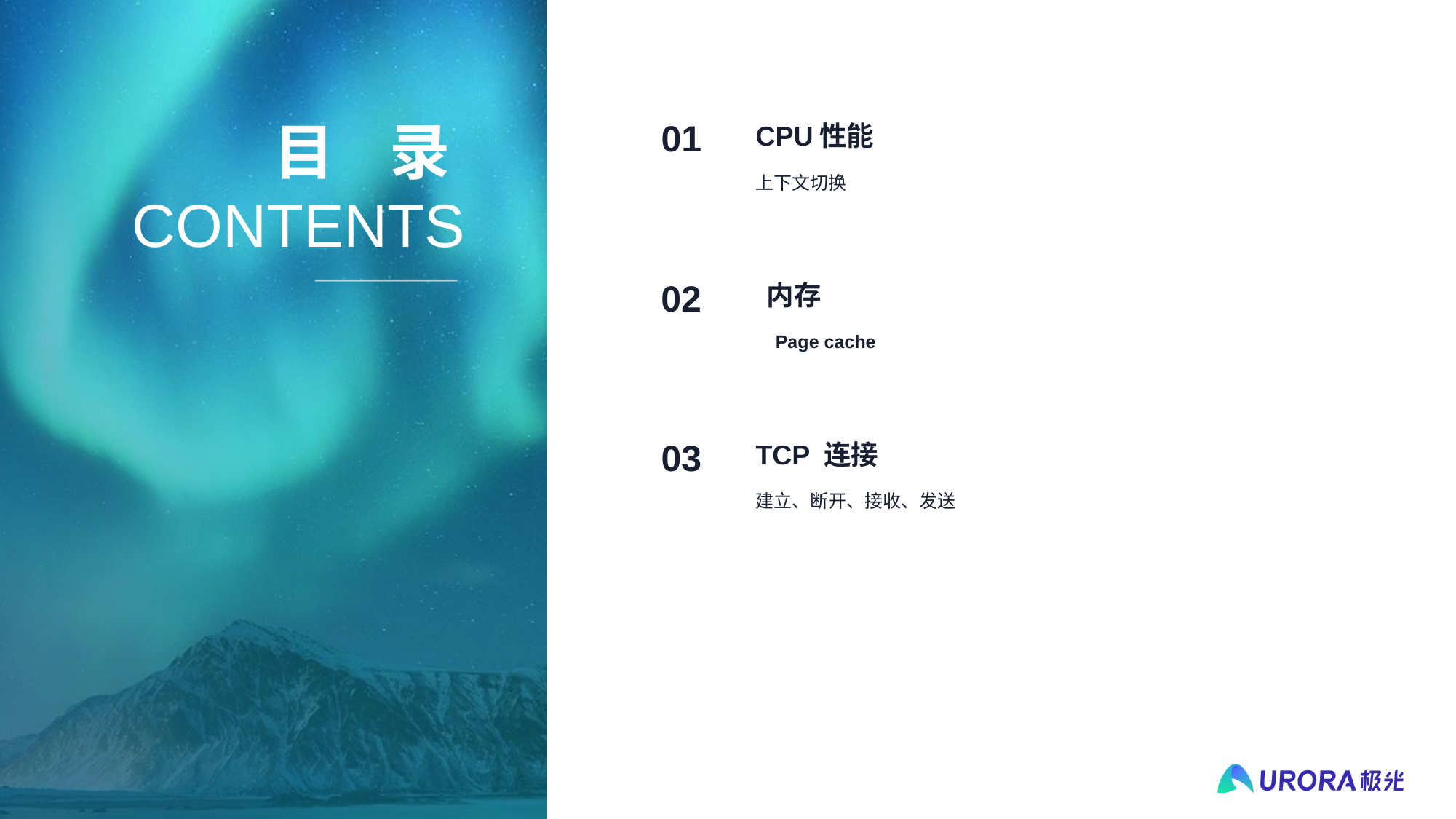

01
CPU性能
上下文切换
02
内存
Page cache
03
TCP 连接
建立、断开、接收、发送